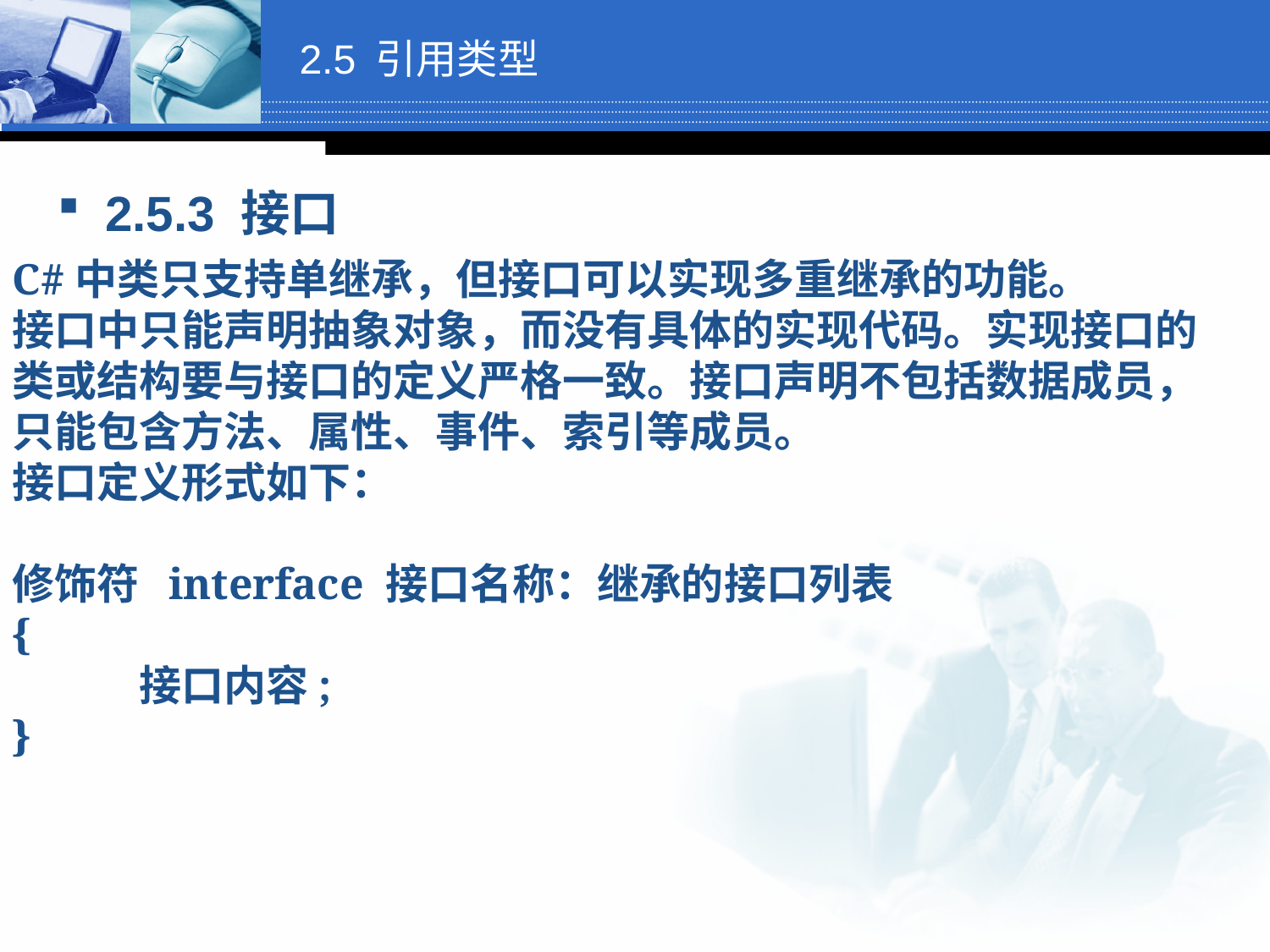

# 2.5 引用类型
2.5.3 接口
C#中类只支持单继承，但接口可以实现多重继承的功能。
接口中只能声明抽象对象，而没有具体的实现代码。实现接口的类或结构要与接口的定义严格一致。接口声明不包括数据成员，只能包含方法、属性、事件、索引等成员。
接口定义形式如下：

修饰符  interface 接口名称：继承的接口列表
{
	接口内容;
}